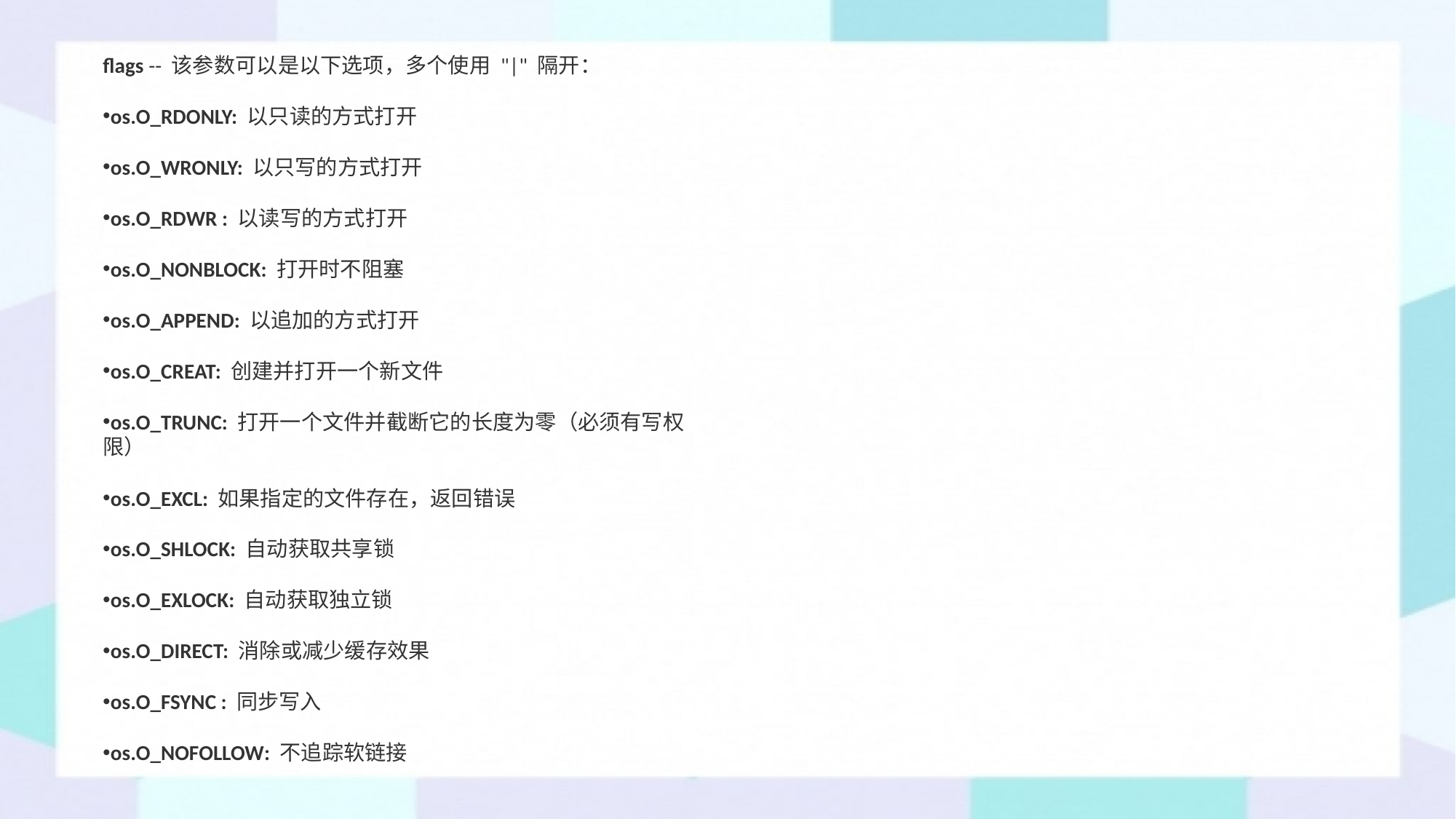

flags -- 该参数可以是以下选项，多个使用 "|" 隔开：

os.O_RDONLY: 以只读的方式打开

os.O_WRONLY: 以只写的方式打开

os.O_RDWR : 以读写的方式打开

os.O_NONBLOCK: 打开时不阻塞

os.O_APPEND: 以追加的方式打开

os.O_CREAT: 创建并打开一个新文件

os.O_TRUNC: 打开一个文件并截断它的长度为零（必须有写权限）

os.O_EXCL: 如果指定的文件存在，返回错误

os.O_SHLOCK: 自动获取共享锁

os.O_EXLOCK: 自动获取独立锁

os.O_DIRECT: 消除或减少缓存效果

os.O_FSYNC : 同步写入

os.O_NOFOLLOW: 不追踪软链接